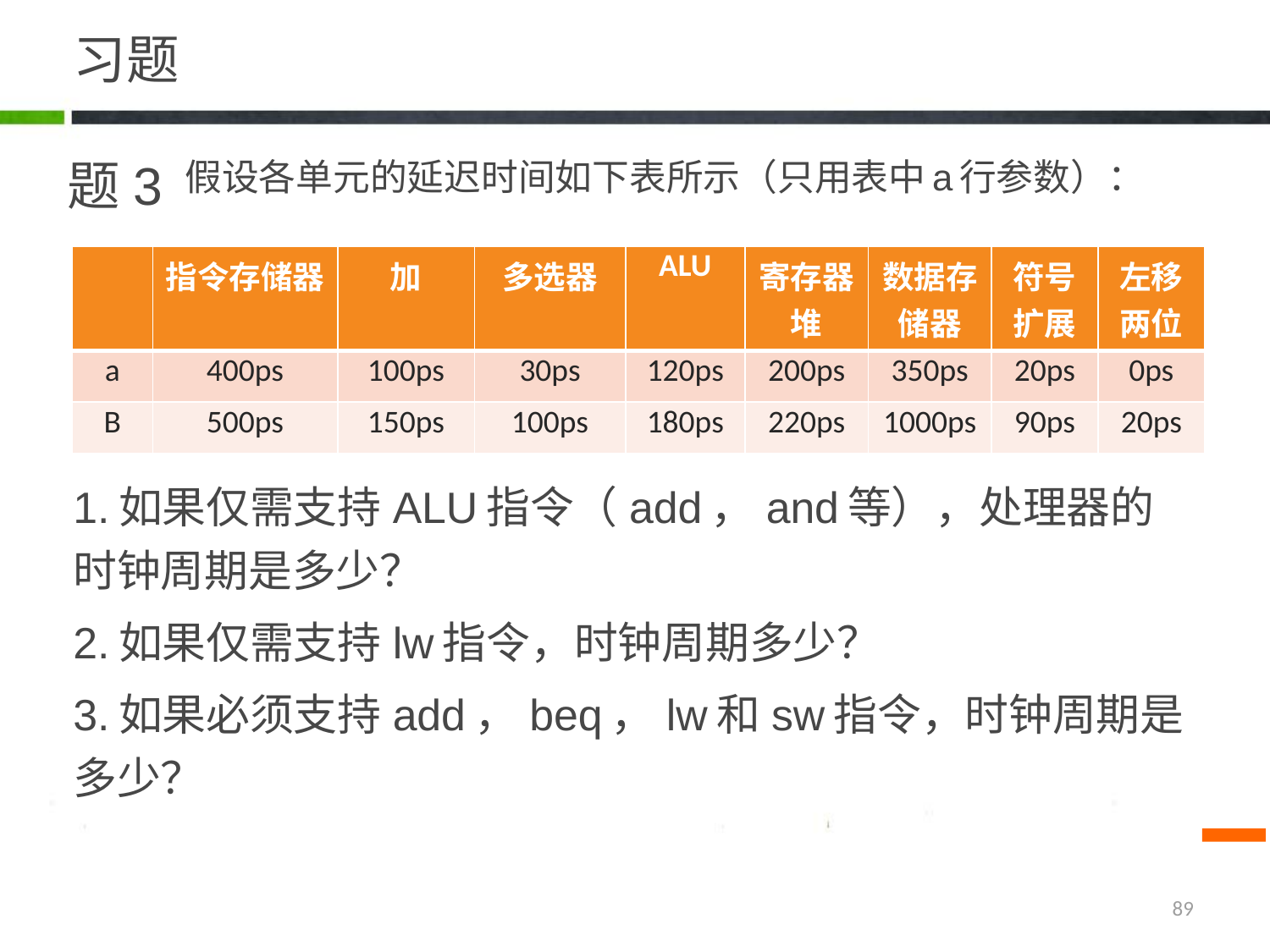

# 习题
题3
假设各单元的延迟时间如下表所示（只用表中a行参数）：
|  | 指令存储器 | 加 | 多选器 | ALU | 寄存器堆 | 数据存储器 | 符号扩展 | 左移两位 |
| --- | --- | --- | --- | --- | --- | --- | --- | --- |
| a | 400ps | 100ps | 30ps | 120ps | 200ps | 350ps | 20ps | 0ps |
| B | 500ps | 150ps | 100ps | 180ps | 220ps | 1000ps | 90ps | 20ps |
1.如果仅需支持ALU指令（add，and等），处理器的时钟周期是多少？
2.如果仅需支持lw指令，时钟周期多少？
3.如果必须支持add，beq，lw和sw指令，时钟周期是多少？
89